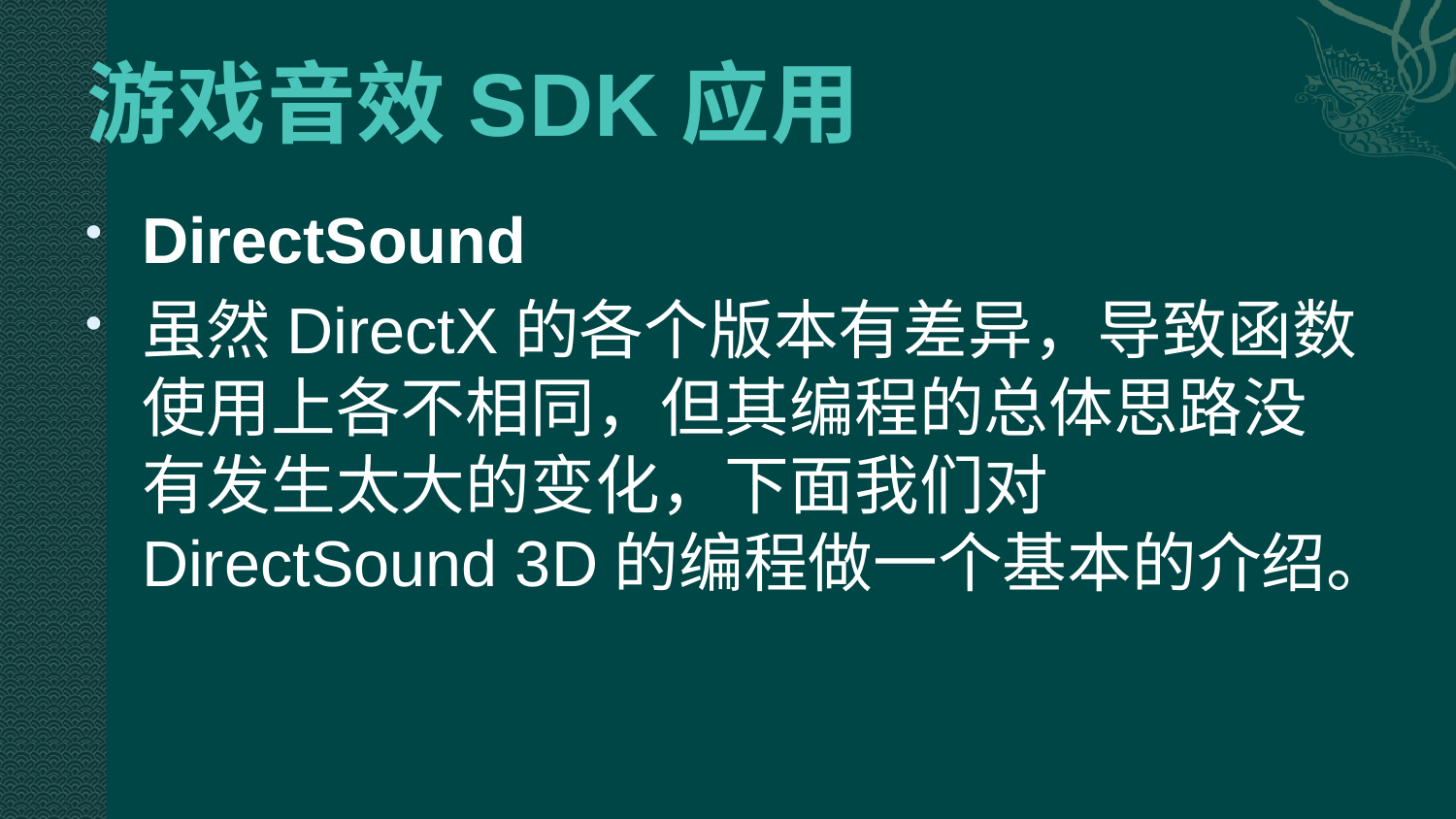

# 游戏音效SDK应用
DirectSound
虽然DirectX的各个版本有差异，导致函数使用上各不相同，但其编程的总体思路没有发生太大的变化，下面我们对DirectSound 3D的编程做一个基本的介绍。